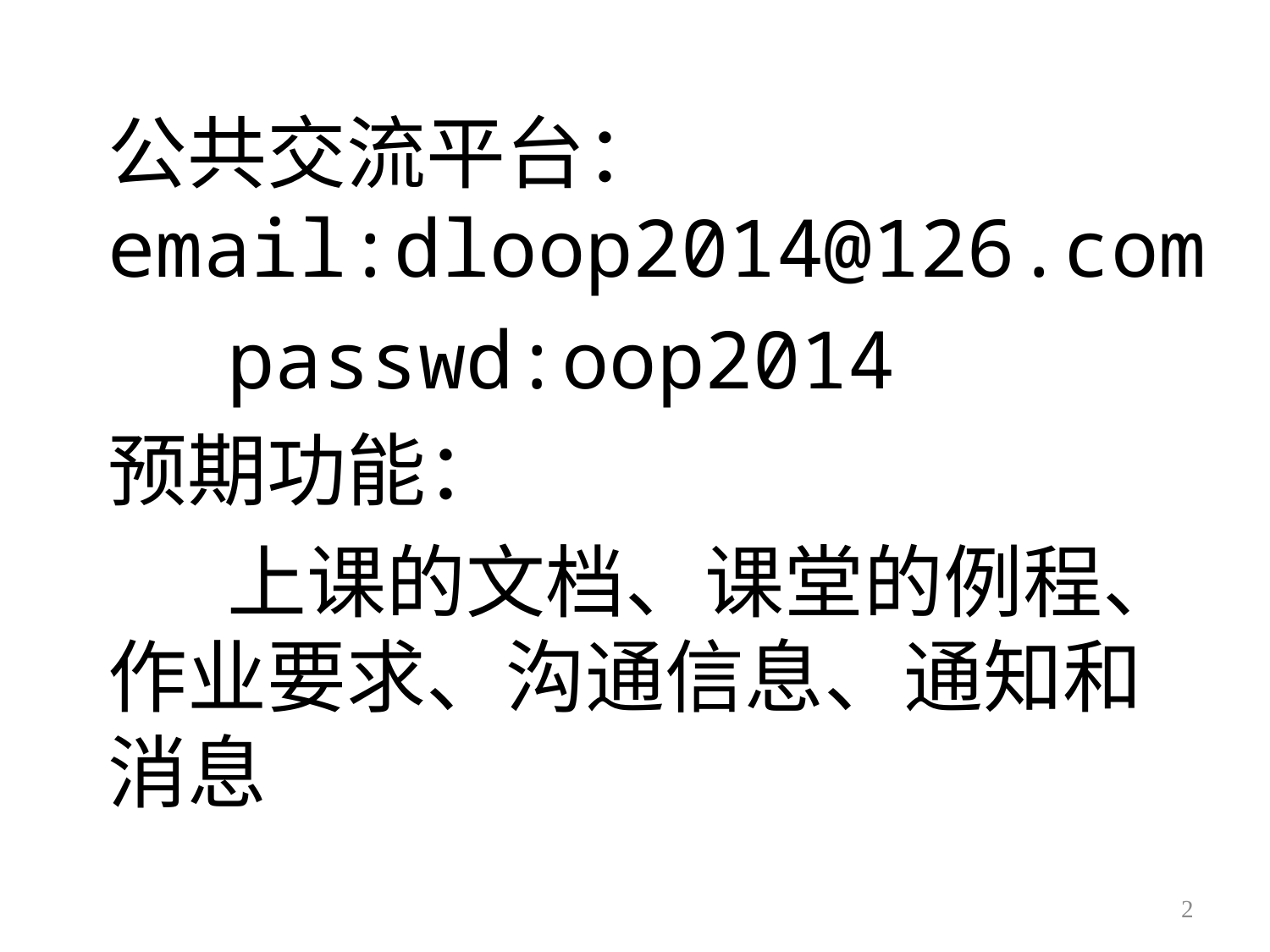

公共交流平台：  	email:dloop2014@126.com
	passwd:oop2014
预期功能：
	上课的文档、课堂的例程、作业要求、沟通信息、通知和消息
2